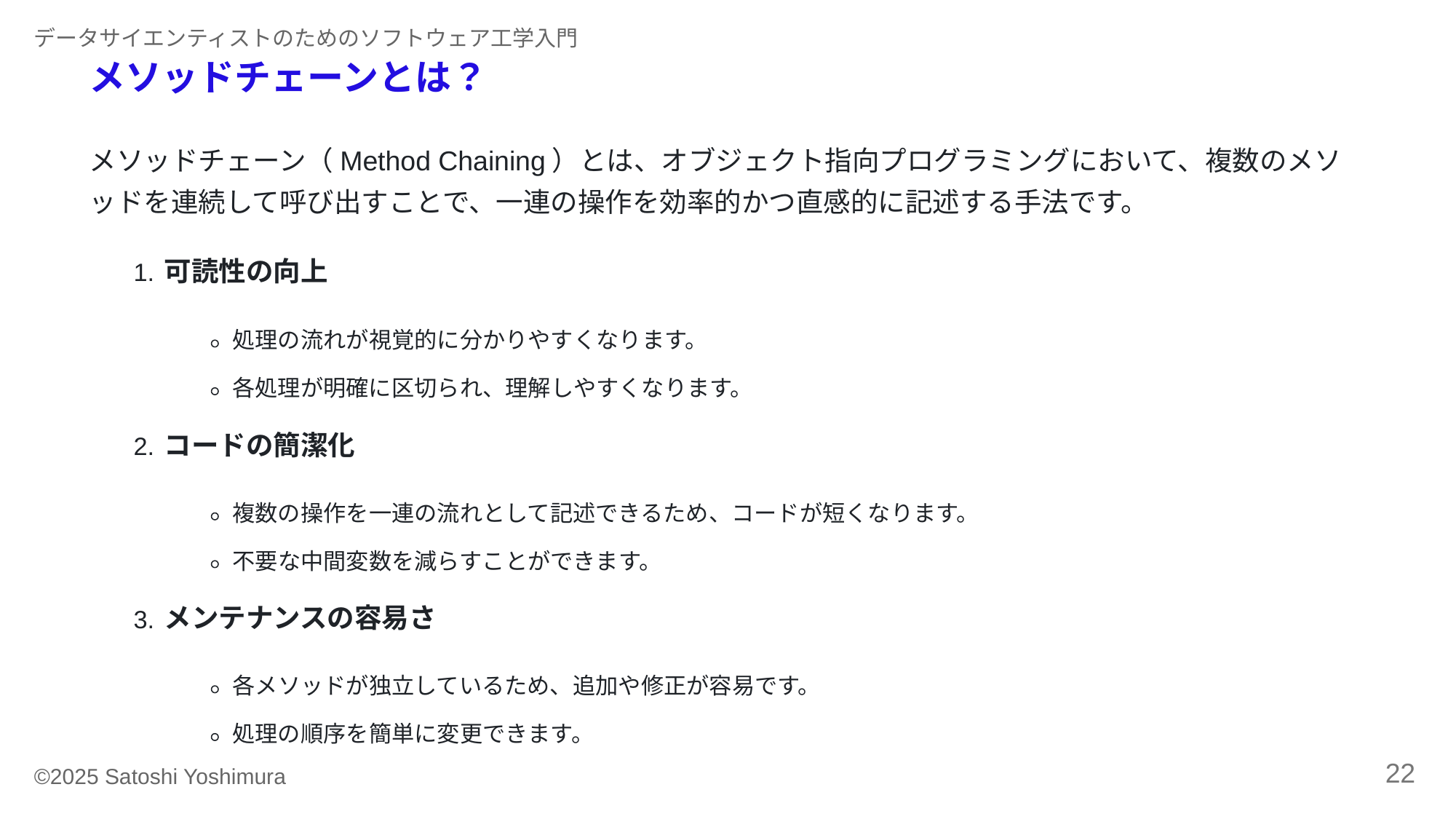

データサイエンティストのためのソフトウェア⼯学⼊⾨
メソッドチェーンとは？
メソッドチェーン（Method Chaining）とは、オブジェクト指向プログラミングにおいて、複数のメソ
ッドを連続して呼び出すことで、⼀連の操作を効率的かつ直感的に記述する⼿法です。
可読性の向上
1.
処理の流れが視覚的に分かりやすくなります。

各処理が明確に区切られ、理解しやすくなります。

コードの簡潔化
2.
複数の操作を⼀連の流れとして記述できるため、コードが短くなります。

不要な中間変数を減らすことができます。

メンテナンスの容易さ
3.
各メソッドが独⽴しているため、追加や修正が容易です。

処理の順序を簡単に変更できます。

22
©2025 Satoshi Yoshimura